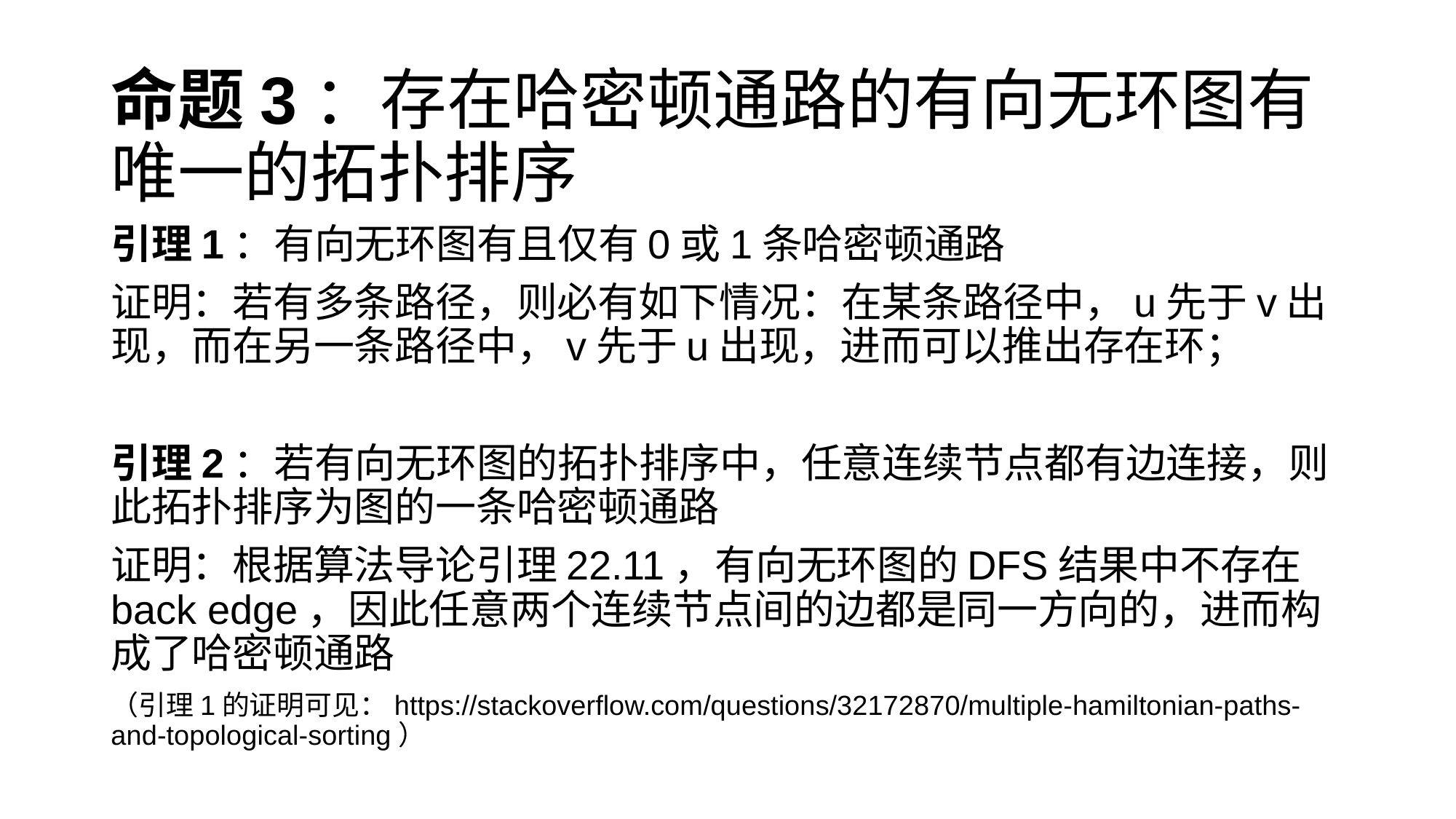

# 命题3：存在哈密顿通路的有向无环图有唯一的拓扑排序
引理1：有向无环图有且仅有0或1条哈密顿通路
证明：若有多条路径，则必有如下情况：在某条路径中，u先于v出现，而在另一条路径中，v先于u出现，进而可以推出存在环；

引理2：若有向无环图的拓扑排序中，任意连续节点都有边连接，则此拓扑排序为图的一条哈密顿通路
证明：根据算法导论引理22.11，有向无环图的DFS结果中不存在back edge，因此任意两个连续节点间的边都是同一方向的，进而构成了哈密顿通路
（引理1的证明可见：https://stackoverflow.com/questions/32172870/multiple-hamiltonian-paths-and-topological-sorting）